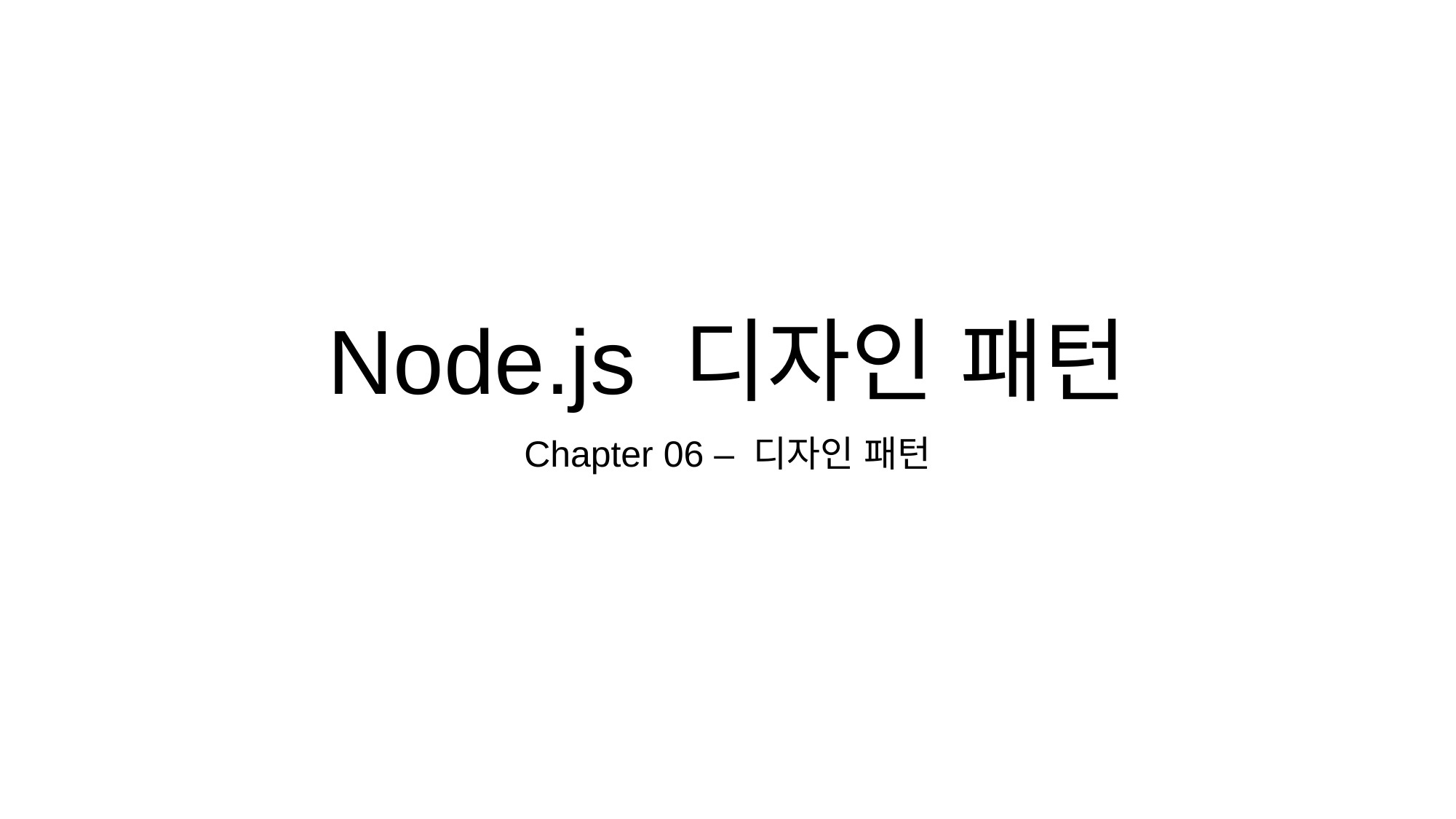

# Node.js 디자인 패턴
Chapter 06 – 디자인 패턴